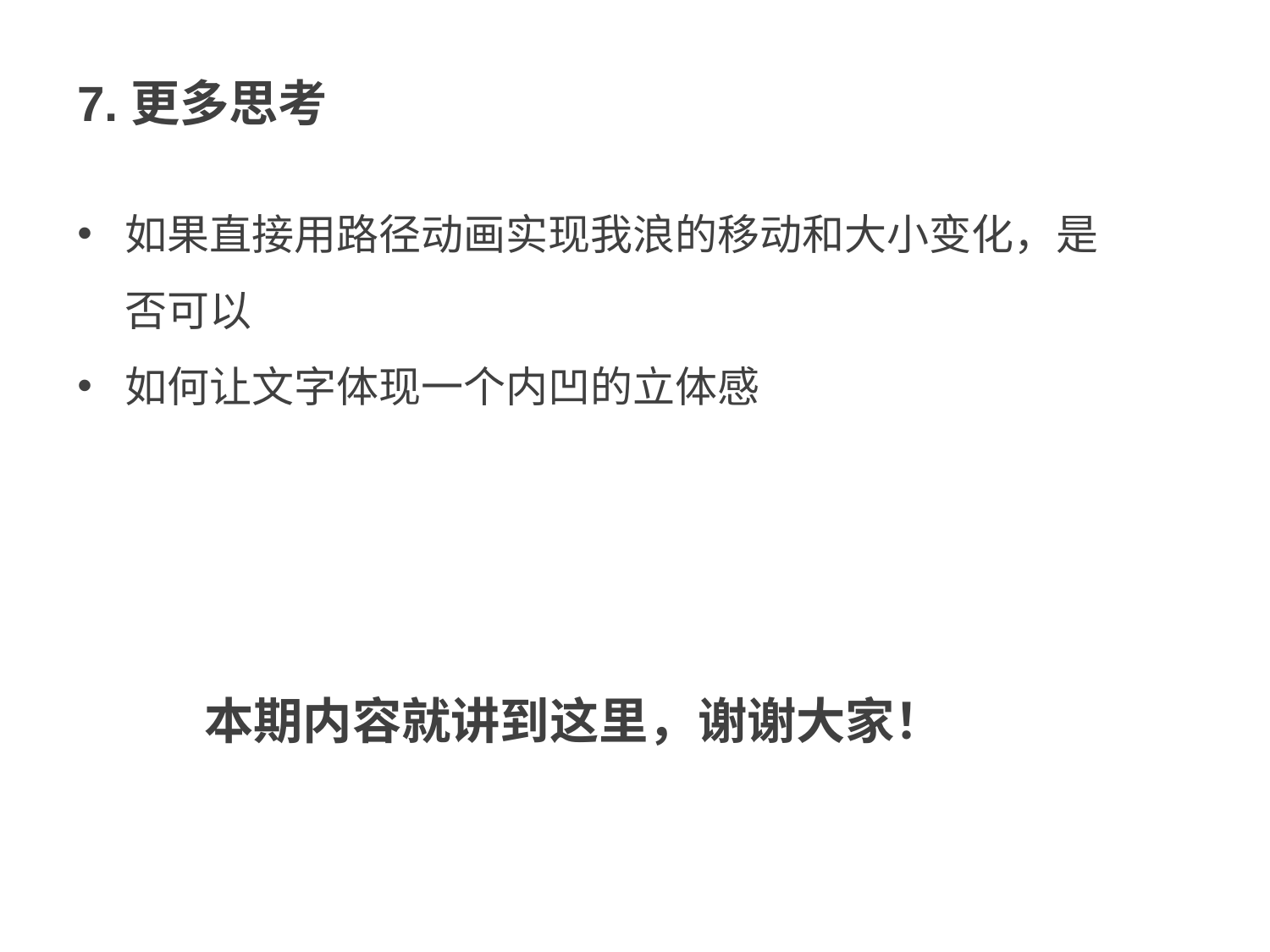

7.更多思考
如果直接用路径动画实现我浪的移动和大小变化，是否可以
如何让文字体现一个内凹的立体感
	本期内容就讲到这里，谢谢大家！